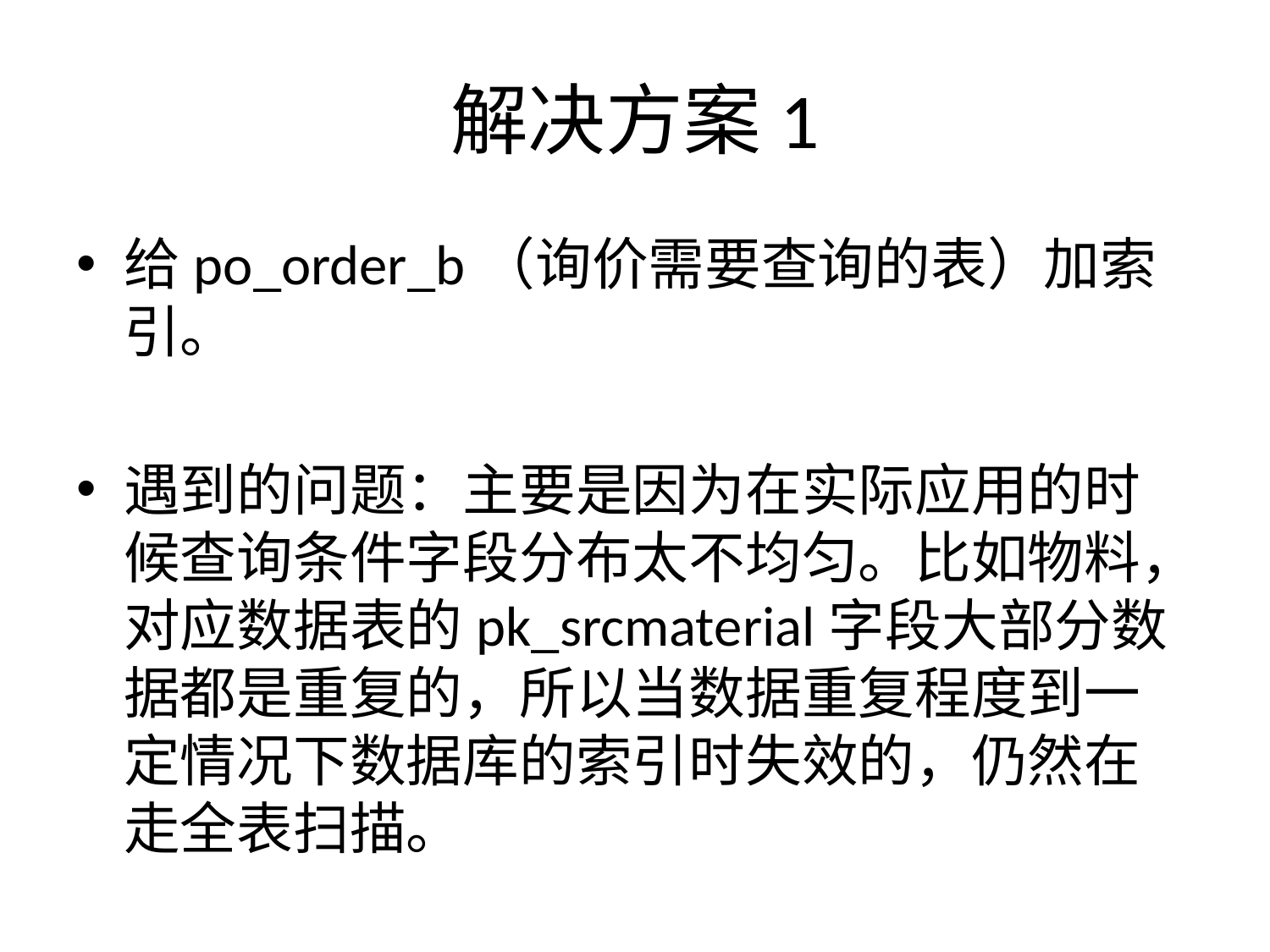

# 解决方案1
给po_order_b（询价需要查询的表）加索引。

遇到的问题：主要是因为在实际应用的时候查询条件字段分布太不均匀。比如物料，对应数据表的pk_srcmaterial字段大部分数据都是重复的，所以当数据重复程度到一定情况下数据库的索引时失效的，仍然在走全表扫描。